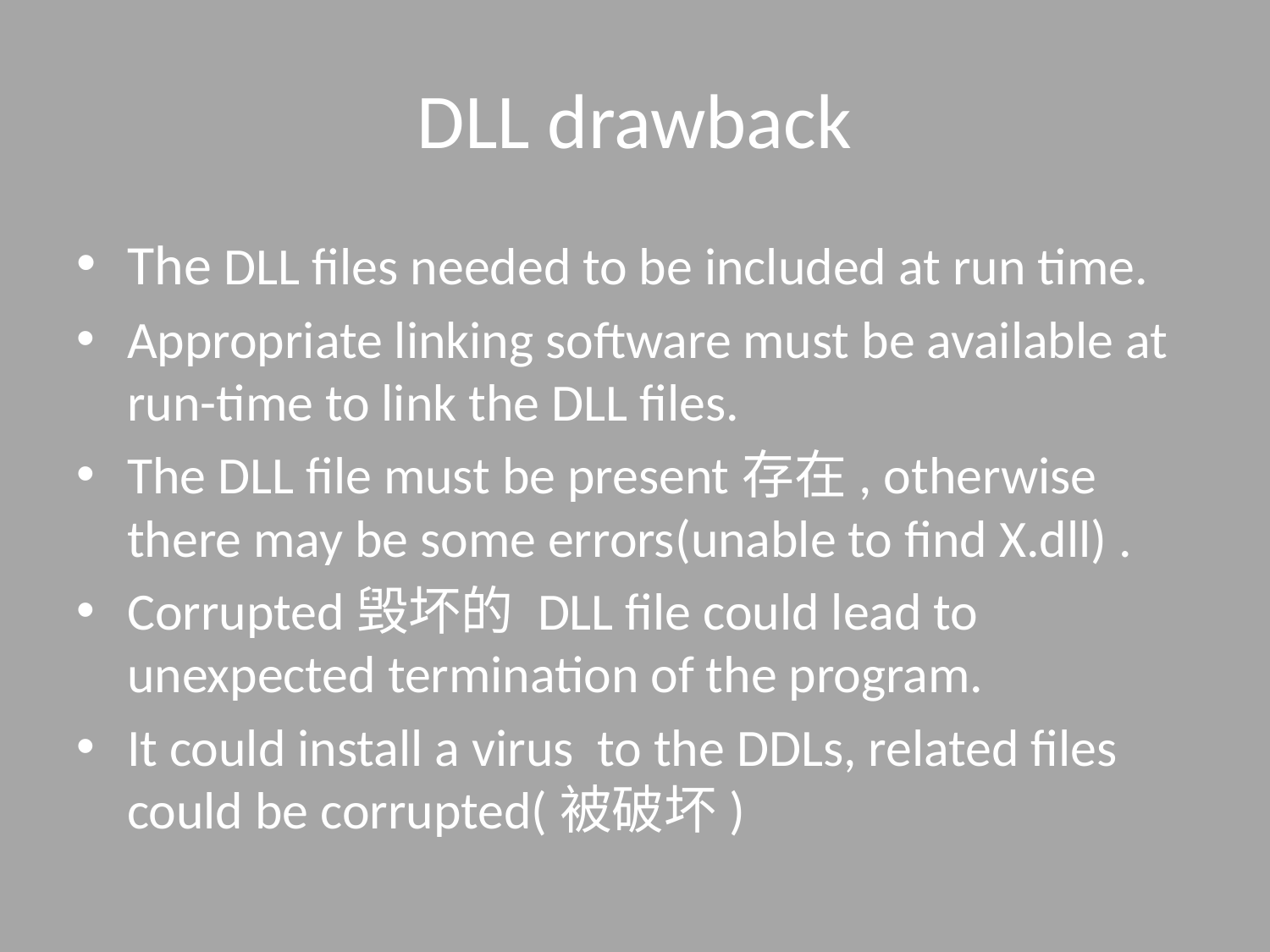

# DLL drawback
The DLL files needed to be included at run time.
Appropriate linking software must be available at run-time to link the DLL files.
The DLL file must be present存在, otherwise there may be some errors(unable to find X.dll) .
Corrupted毁坏的 DLL file could lead to unexpected termination of the program.
It could install a virus  to the DDLs, related files could be corrupted(被破坏)